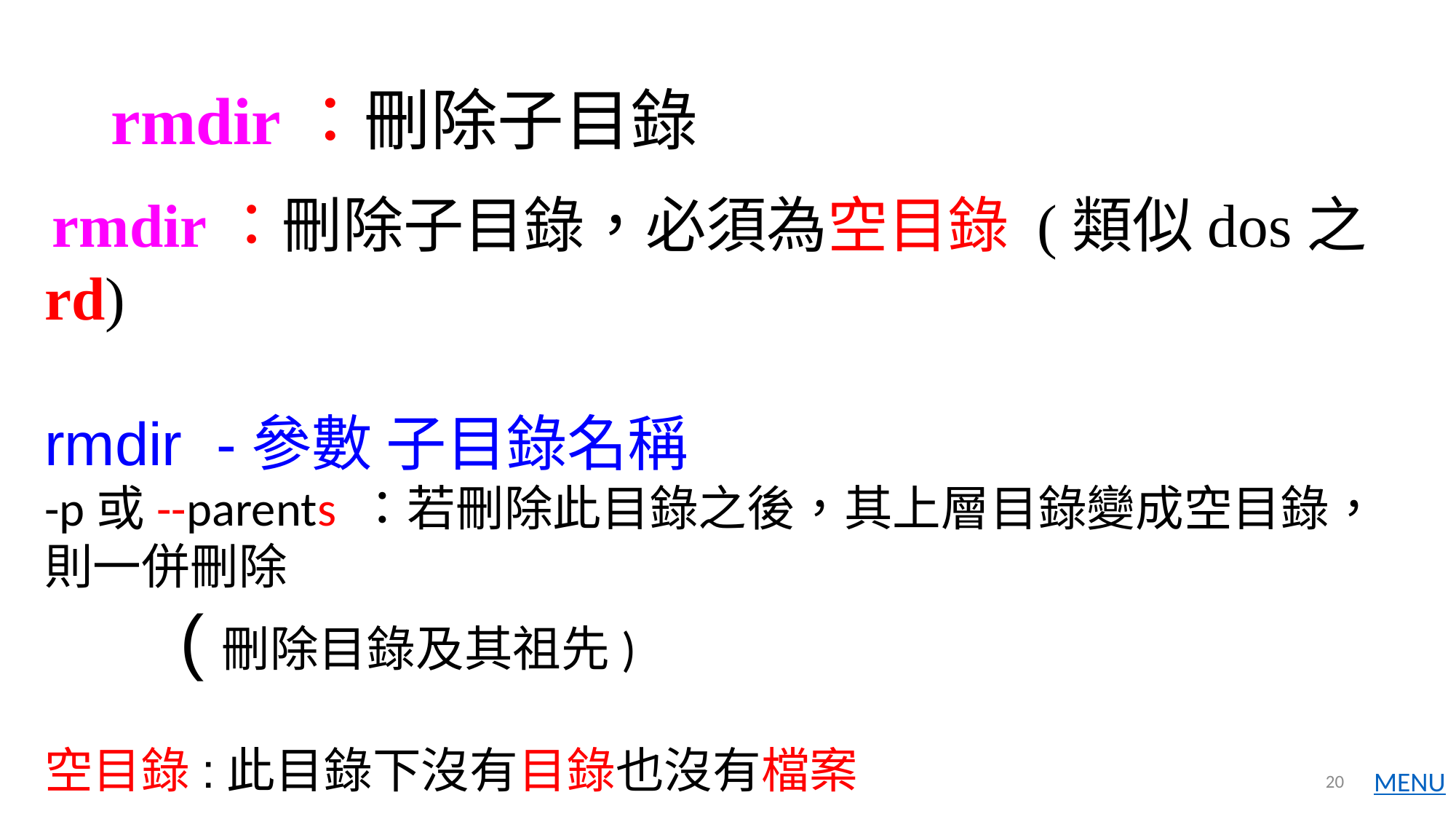

# rmdir：刪除子目錄
 rmdir：刪除子目錄，必須為空目錄 (類似dos之rd)

rmdir  -參數 子目錄名稱
-p或--parents ：若刪除此目錄之後，其上層目錄變成空目錄，則一併刪除
        (刪除目錄及其祖先)

空目錄:此目錄下沒有目錄也沒有檔案

20